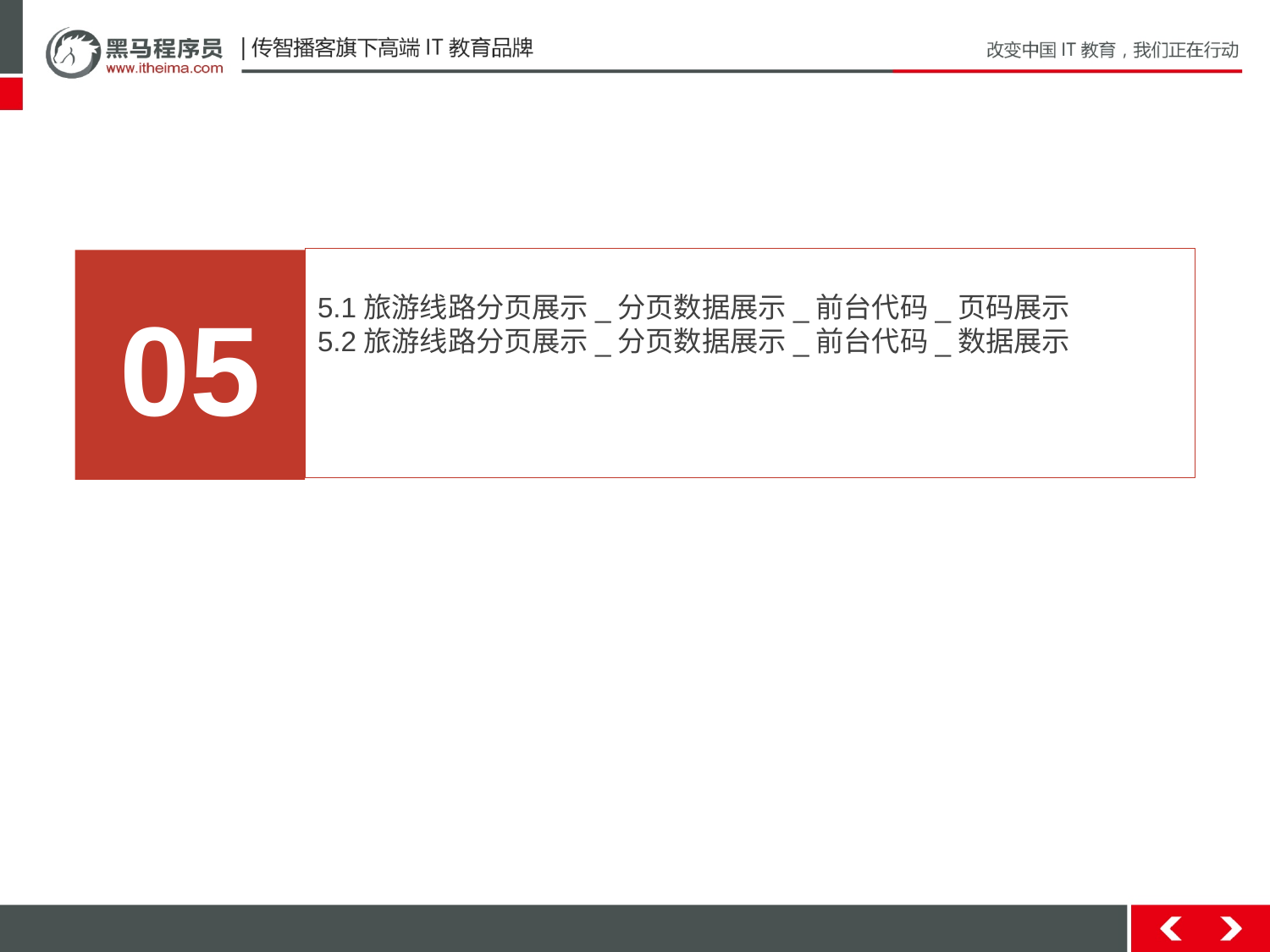

05

5.1旅游线路分页展示_分页数据展示_前台代码_页码展示
5.2旅游线路分页展示_分页数据展示_前台代码_数据展示